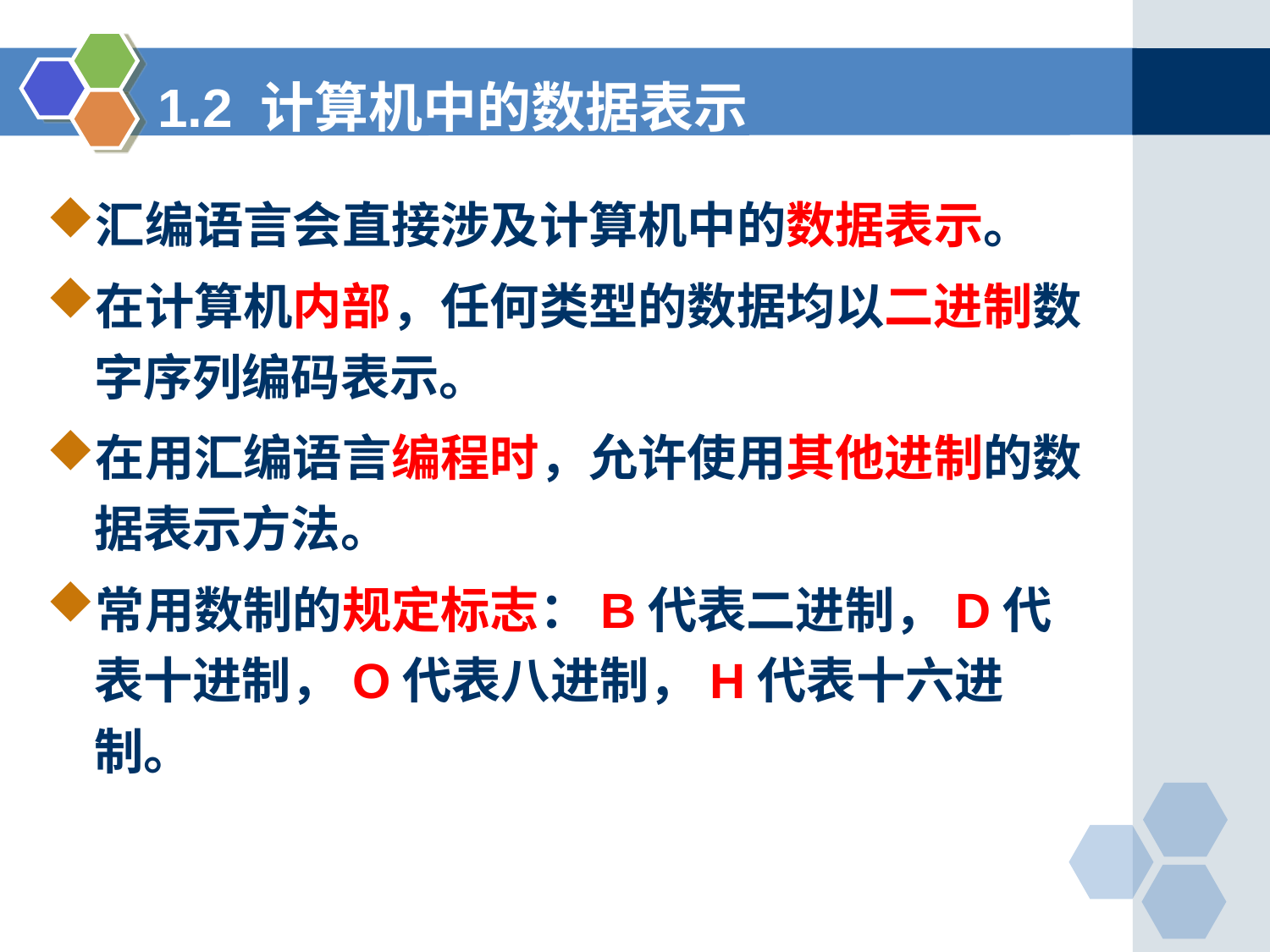

# 1.2 计算机中的数据表示
汇编语言会直接涉及计算机中的数据表示。
在计算机内部，任何类型的数据均以二进制数字序列编码表示。
在用汇编语言编程时，允许使用其他进制的数据表示方法。
常用数制的规定标志：B代表二进制，D代表十进制，O代表八进制，H代表十六进制。